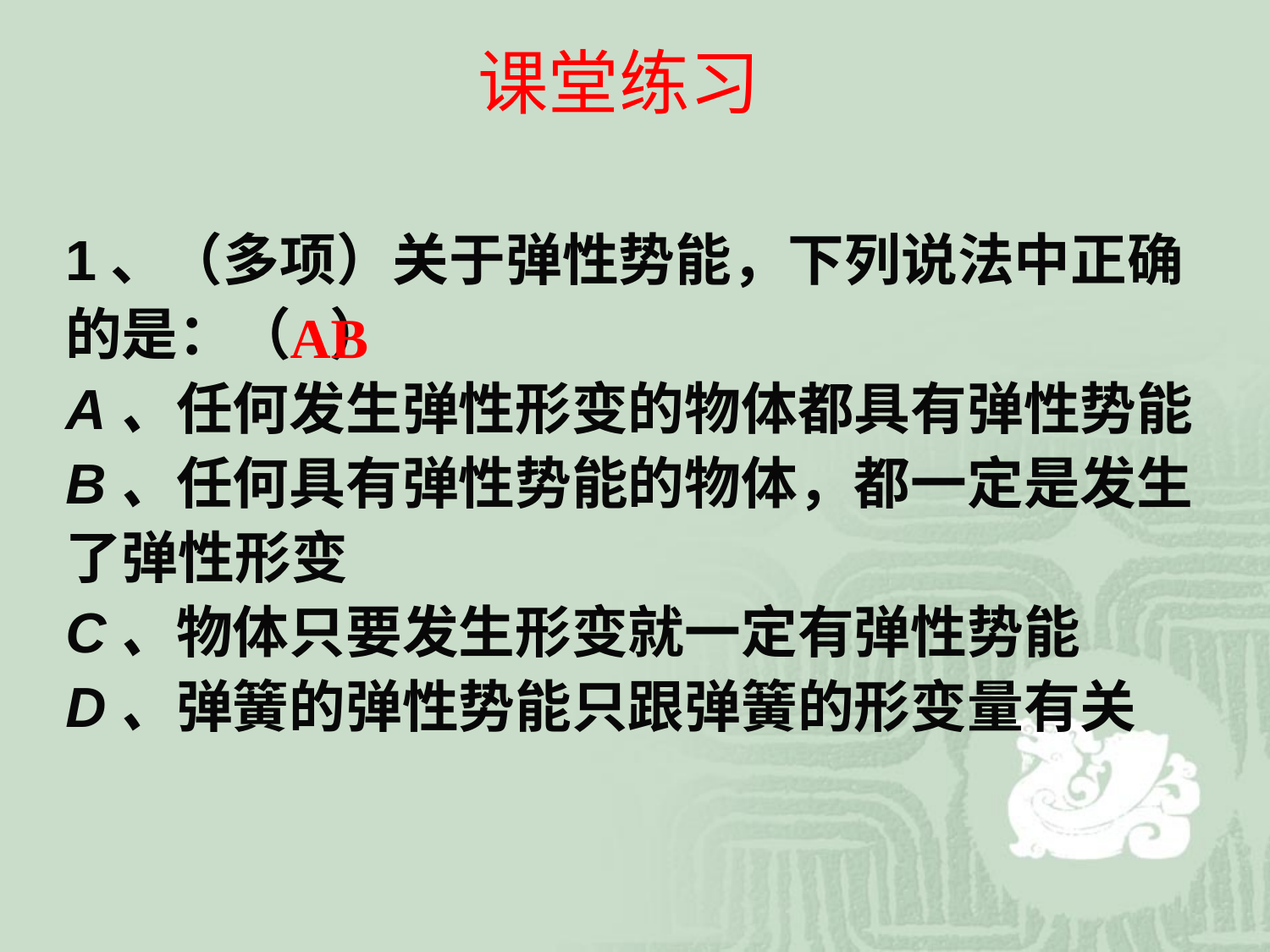

课堂练习
1、（多项）关于弹性势能，下列说法中正确的是：（   ）
A、任何发生弹性形变的物体都具有弹性势能
B、任何具有弹性势能的物体，都一定是发生了弹性形变
C、物体只要发生形变就一定有弹性势能
D、弹簧的弹性势能只跟弹簧的形变量有关
AB